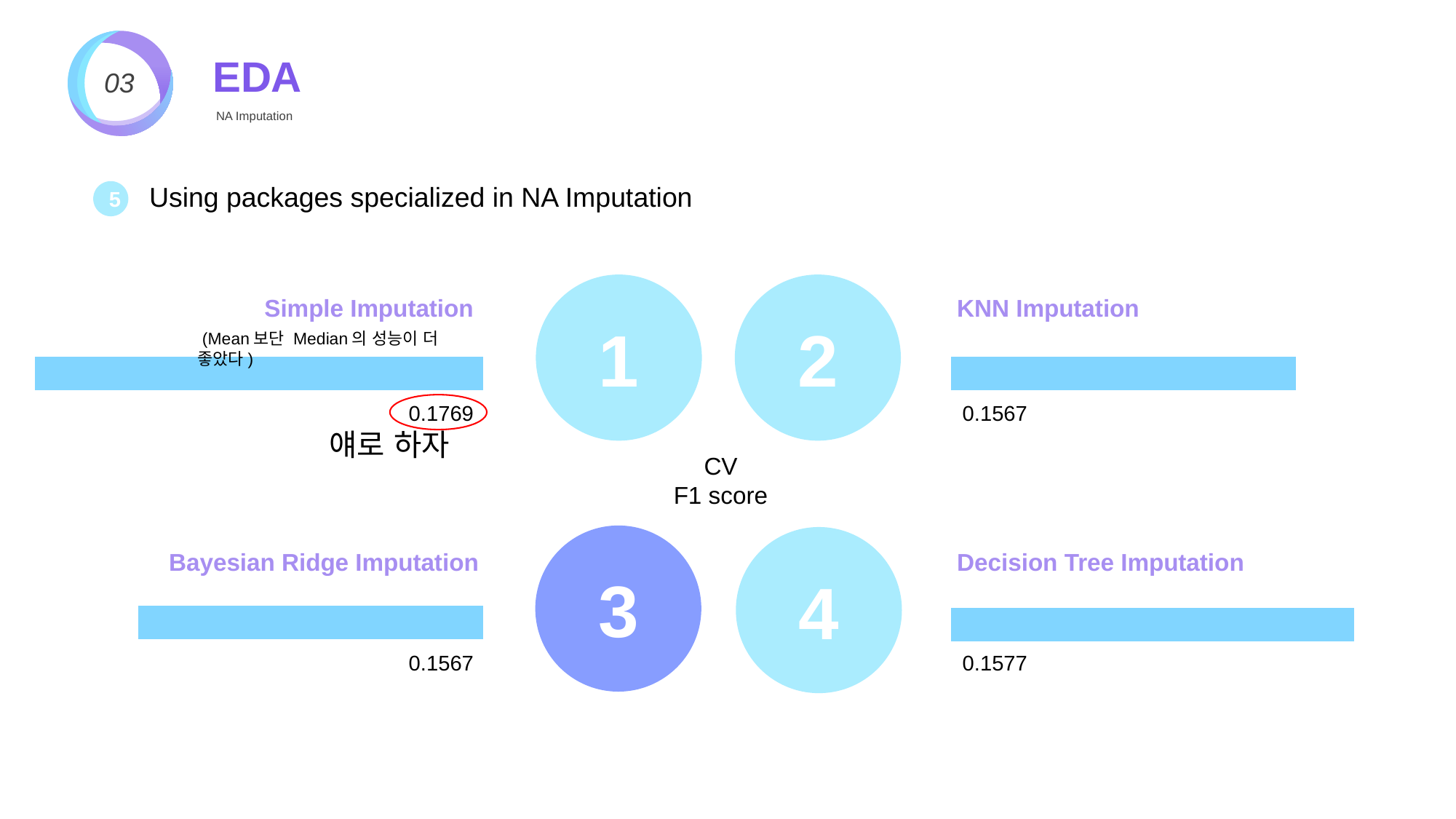

EDA
 NA Imputation
03
Using packages specialized in NA Imputation
5
Simple Imputation
KNN Imputation
1
2
 (Mean보단 Median의 성능이 더 좋았다)

0.1769

0.1567
얘로 하자
CV
F1 score
3
4
Bayesian Ridge Imputation
Decision Tree Imputation

0.1567
0.1577